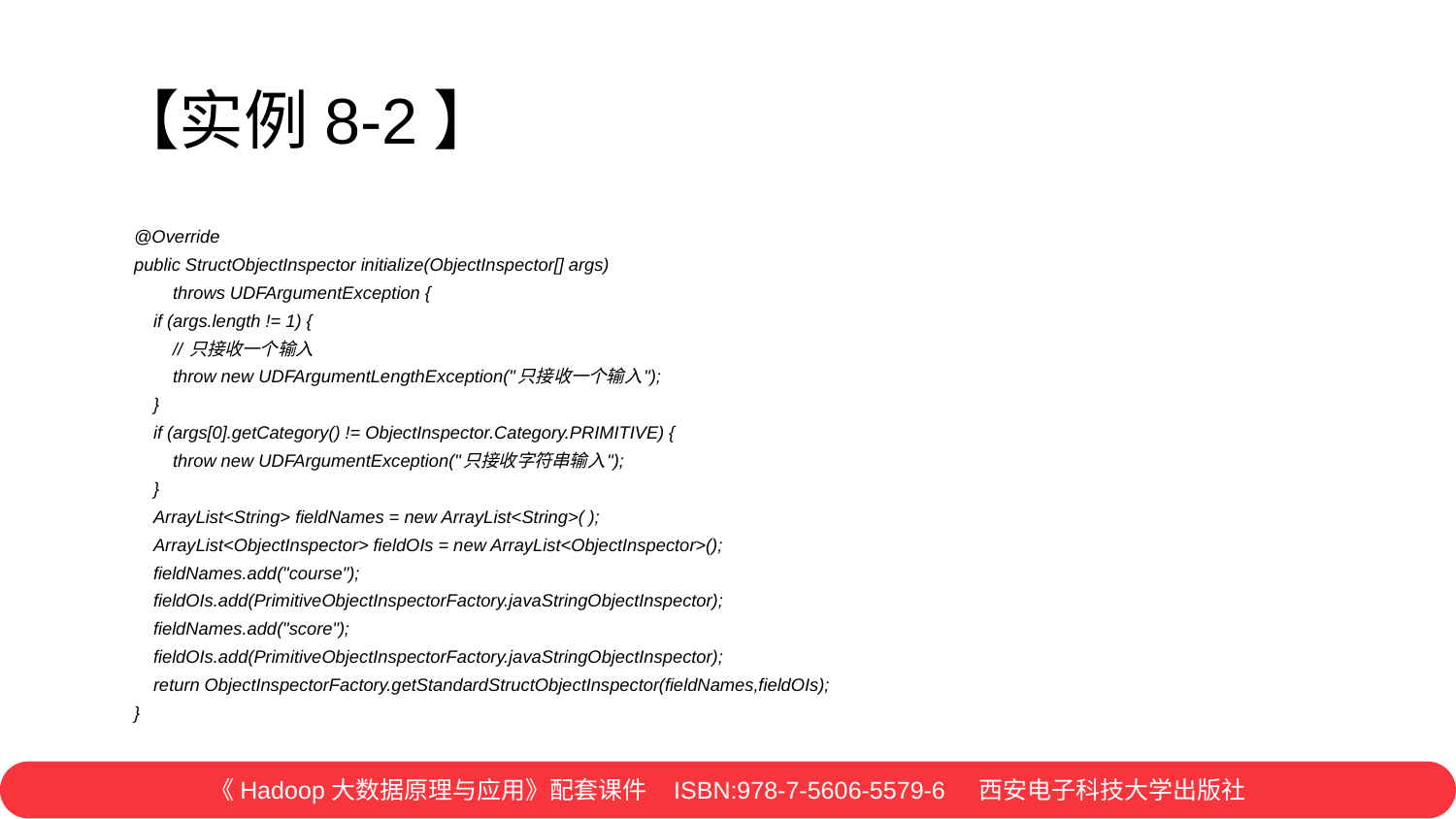

# 【实例8-2】
    @Override
    public StructObjectInspector initialize(ObjectInspector[] args)
            throws UDFArgumentException {
        if (args.length != 1) {
            // 只接收一个输入
            throw new UDFArgumentLengthException("只接收一个输入");
        }
        if (args[0].getCategory() != ObjectInspector.Category.PRIMITIVE) {
            throw new UDFArgumentException("只接收字符串输入");
        }
        ArrayList<String> fieldNames = new ArrayList<String>( );
        ArrayList<ObjectInspector> fieldOIs = new ArrayList<ObjectInspector>();
        fieldNames.add("course");
        fieldOIs.add(PrimitiveObjectInspectorFactory.javaStringObjectInspector);
        fieldNames.add("score");
        fieldOIs.add(PrimitiveObjectInspectorFactory.javaStringObjectInspector);
        return ObjectInspectorFactory.getStandardStructObjectInspector(fieldNames,fieldOIs);
    }